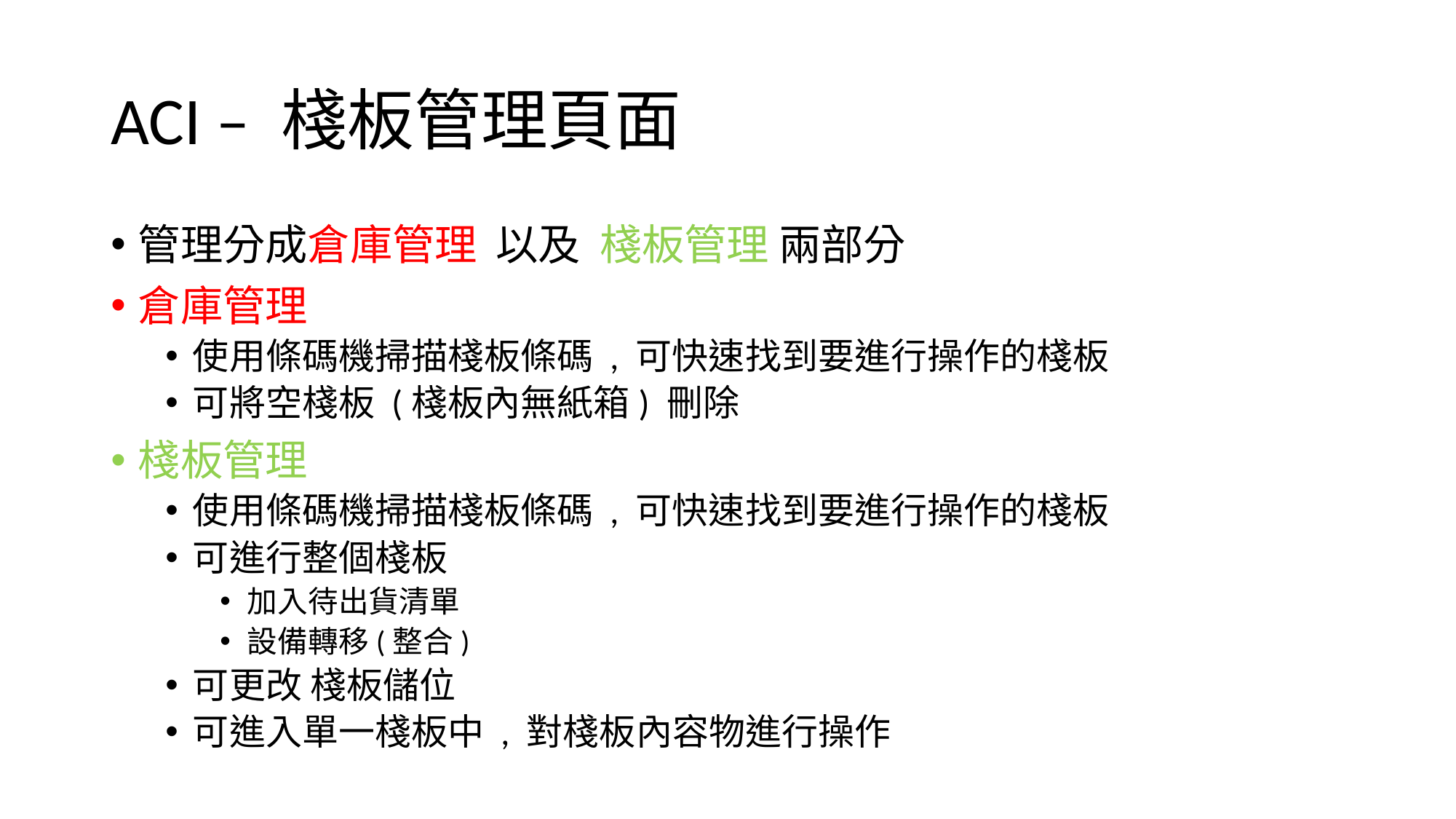

# ACI – 棧板管理頁面
管理分成倉庫管理  以及  棧板管理 兩部分
倉庫管理
使用條碼機掃描棧板條碼 , 可快速找到要進行操作的棧板
可將空棧板 (棧板內無紙箱) 刪除
棧板管理
使用條碼機掃描棧板條碼 , 可快速找到要進行操作的棧板
可進行整個棧板
加入待出貨清單
設備轉移(整合)
可更改 棧板儲位
可進入單一棧板中 , 對棧板內容物進行操作